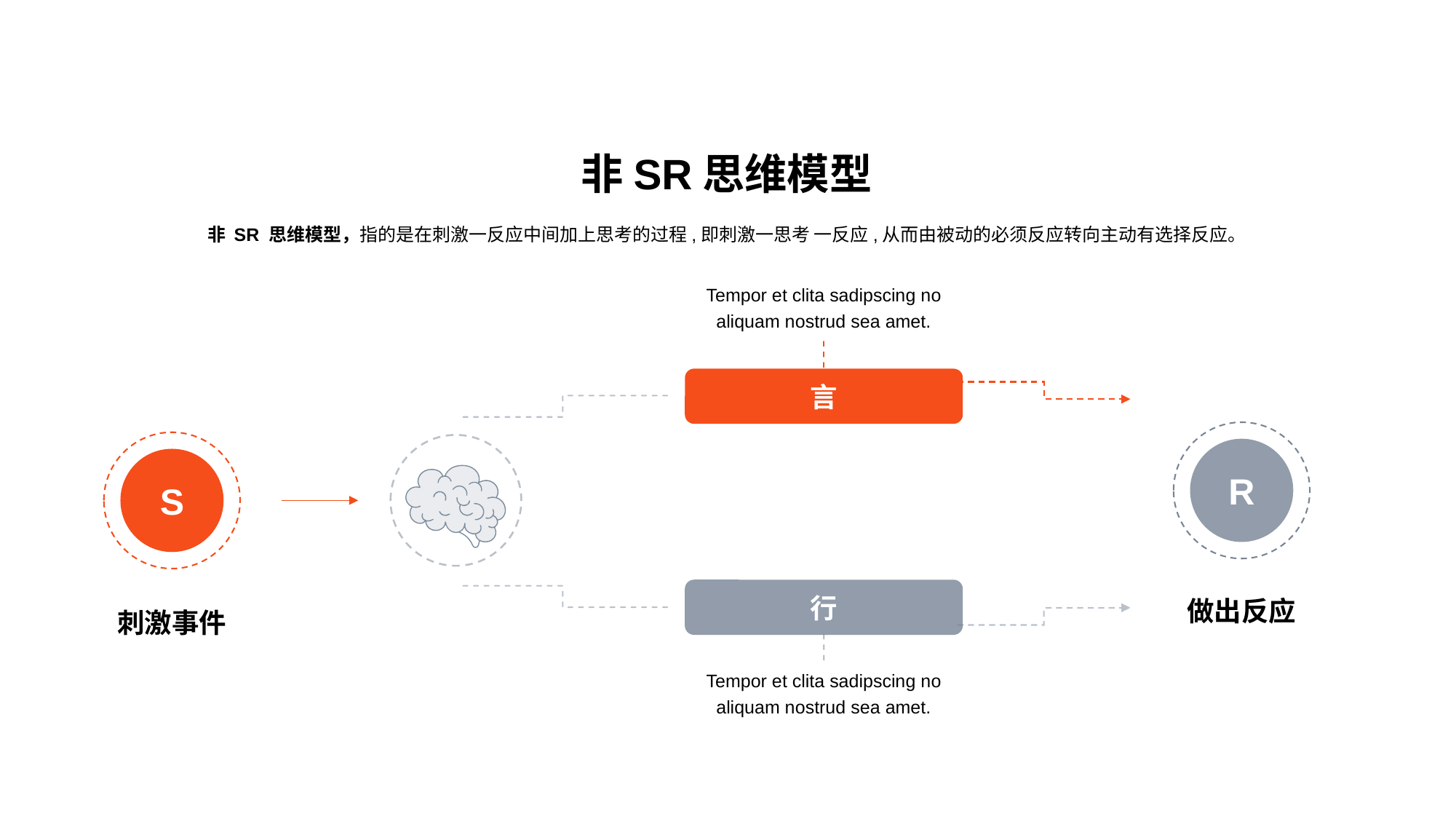

非SR思维模型
非 SR 思维模型，指的是在刺激一反应中间加上思考的过程,即刺激一思考 一反应,从而由被动的必须反应转向主动有选择反应。
Tempor et clita sadipscing no aliquam nostrud sea amet.
言

R
做出反应

S
刺激事件

行
Tempor et clita sadipscing no aliquam nostrud sea amet.